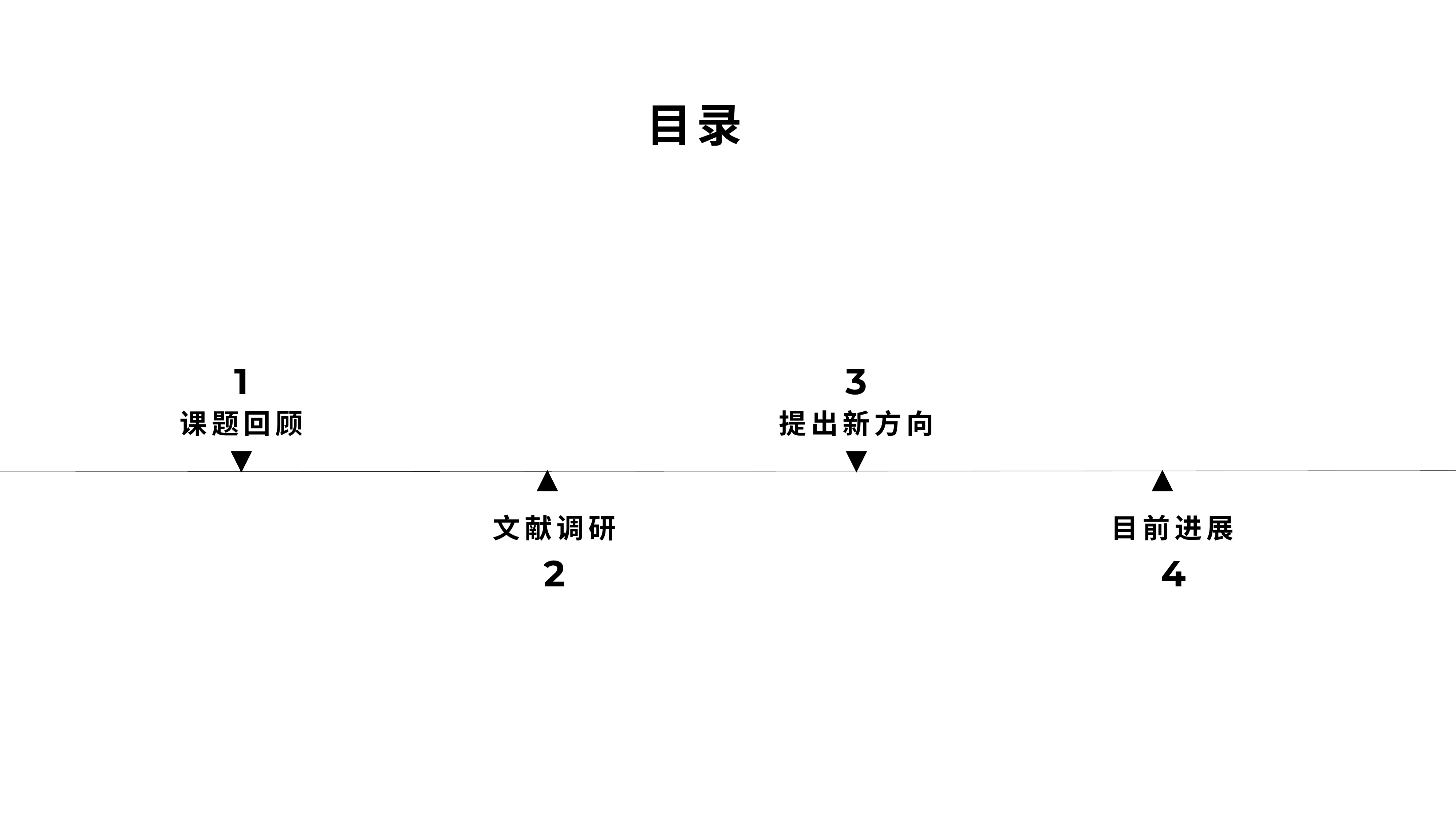

目录
1
3
课题回顾
提出新方向

文献调研
目前进展
2
4